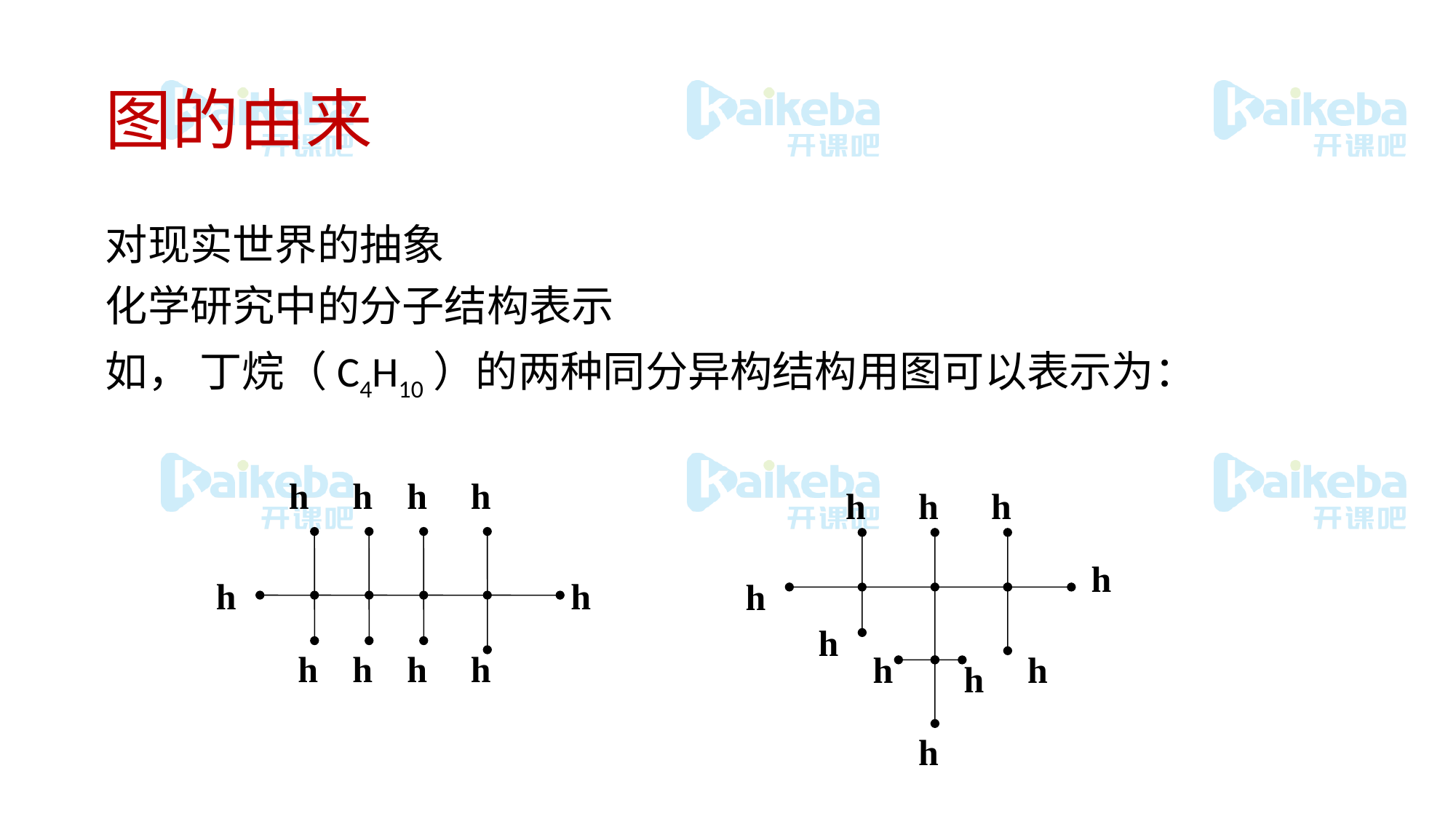

# 图的由来
对现实世界的抽象
化学研究中的分子结构表示
如， 丁烷（C4H10）的两种同分异构结构用图可以表示为：

h
h
h
h

h
h

h
h
h
h
h
h
h

h
h

h
h
h
h

h